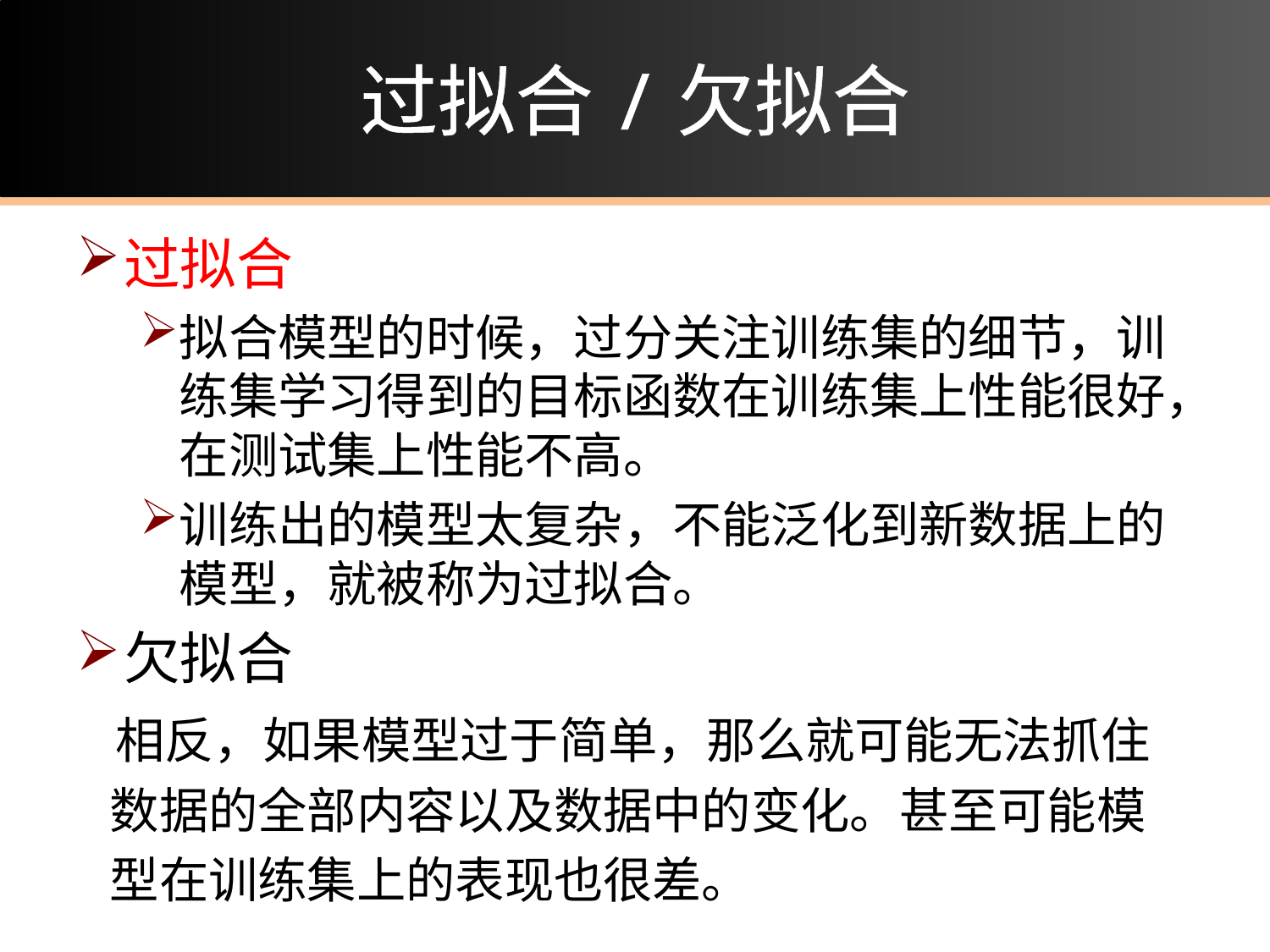

# 过拟合/欠拟合
过拟合
拟合模型的时候，过分关注训练集的细节，训练集学习得到的目标函数在训练集上性能很好，在测试集上性能不高。
训练出的模型太复杂，不能泛化到新数据上的模型，就被称为过拟合。
欠拟合
  相反，如果模型过于简单，那么就可能无法抓住
  数据的全部内容以及数据中的变化。甚至可能模
  型在训练集上的表现也很差。